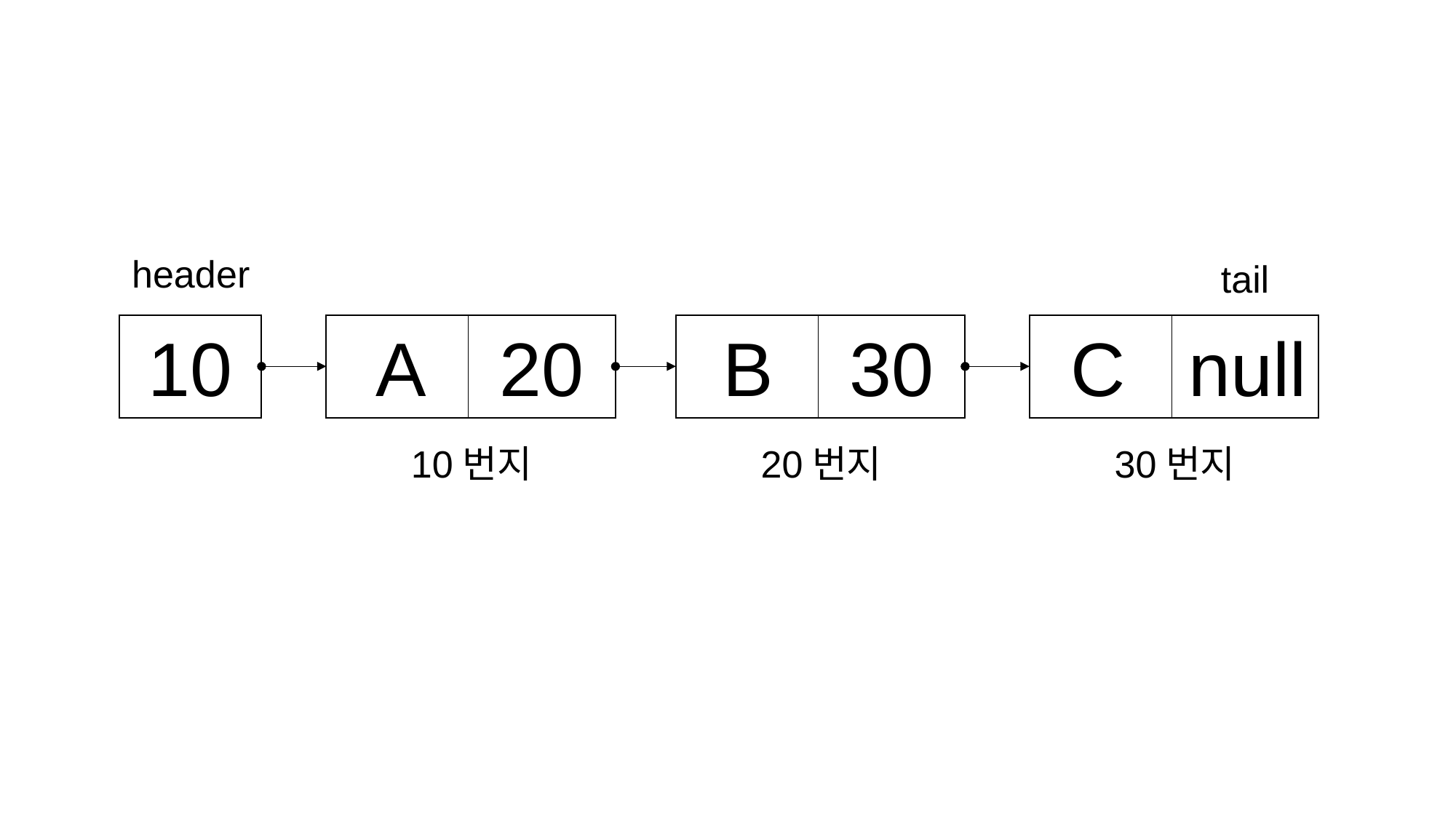

header
tail

10

A
20

B
30

C
null
10번지
20번지
30번지